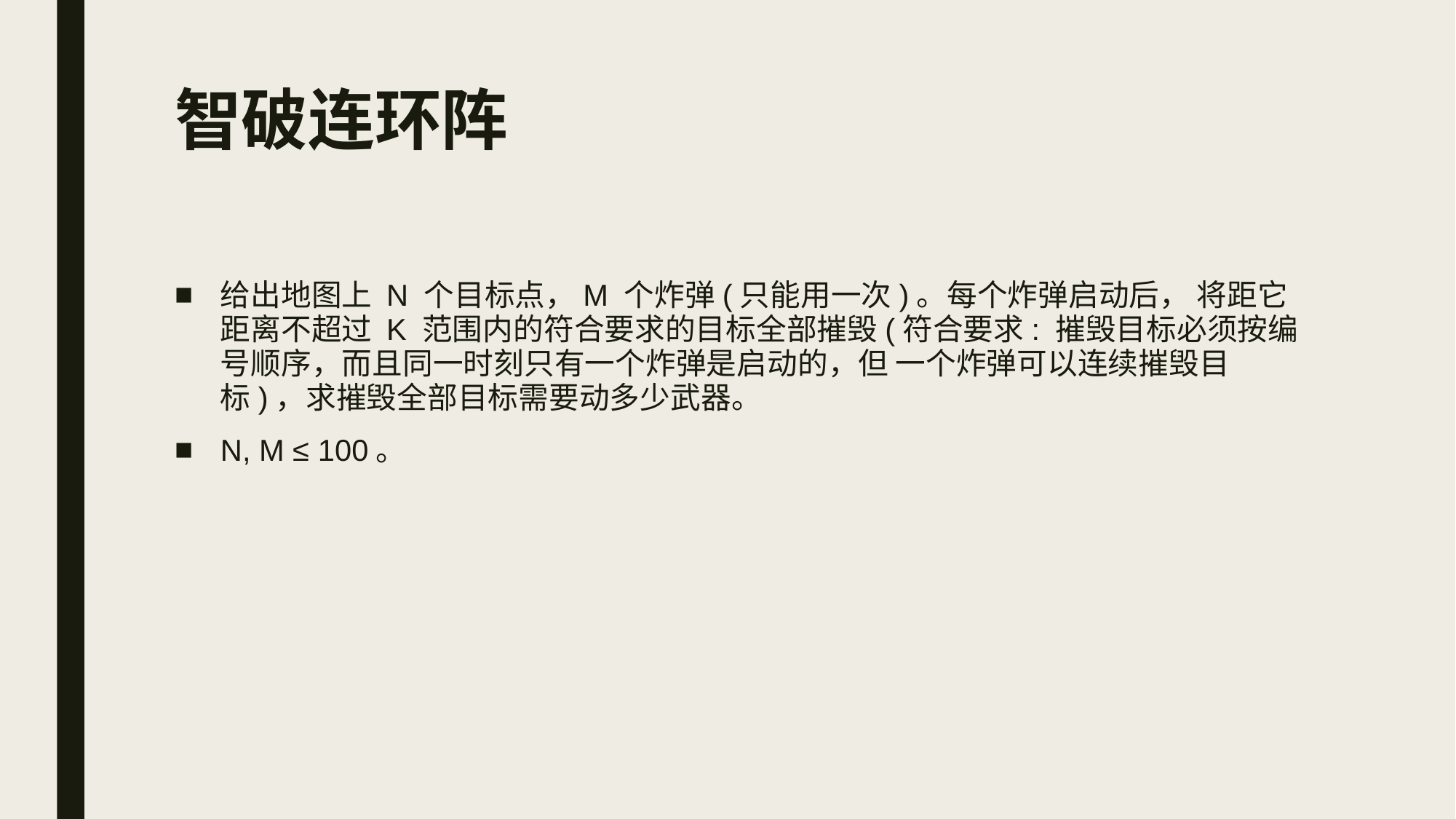

# 智破连环阵
给出地图上 N 个目标点，M 个炸弹(只能用一次)。每个炸弹启动后， 将距它距离不超过 K 范围内的符合要求的目标全部摧毁(符合要求: 摧毁目标必须按编号顺序，而且同一时刻只有一个炸弹是启动的，但 一个炸弹可以连续摧毁目标)，求摧毁全部目标需要动多少武器。
N, M ≤ 100。